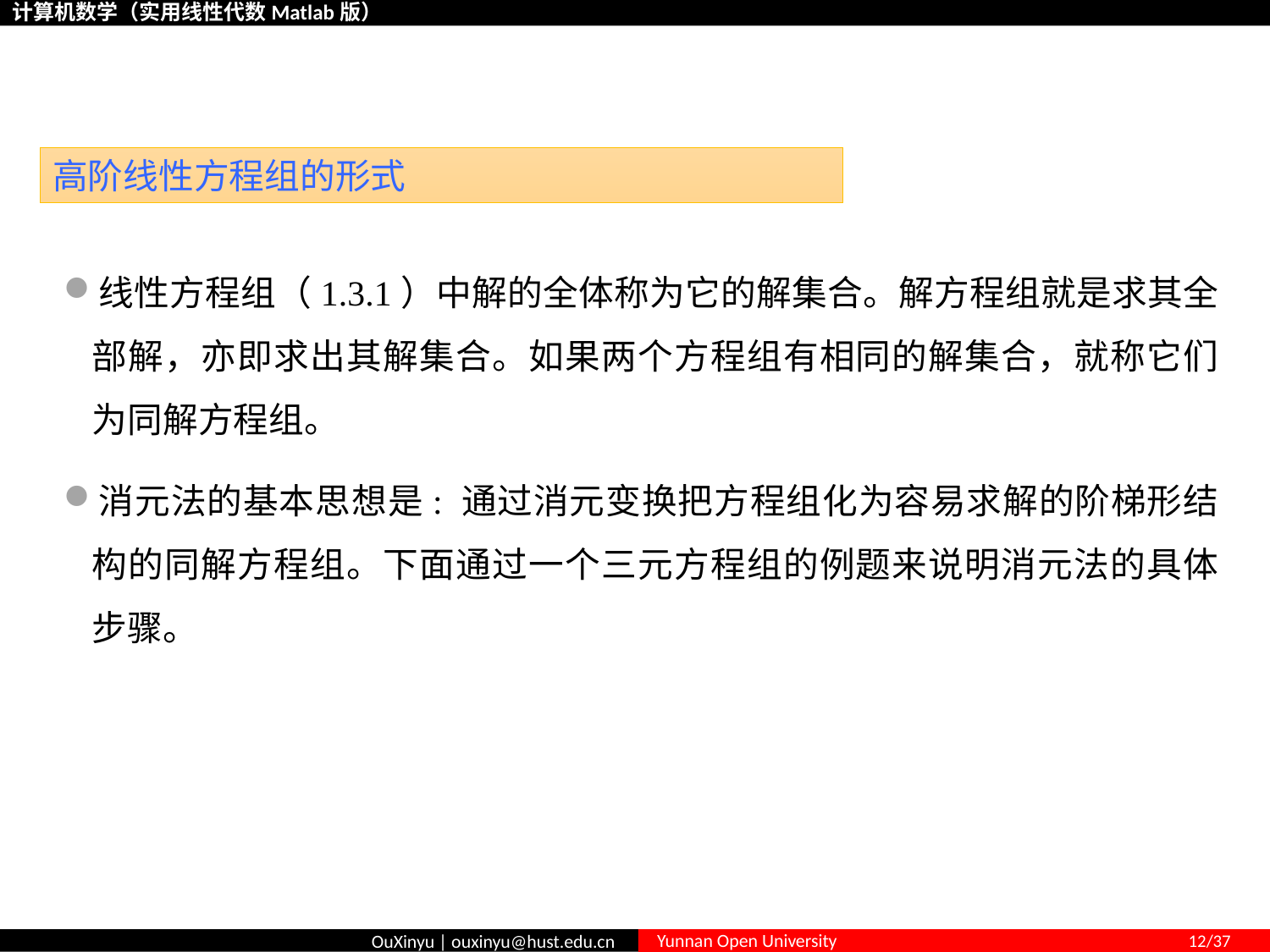

# 1.3  高斯消元法与阶梯形方程组
高阶线性方程组的形式
线性方程组（1.3.1）中解的全体称为它的解集合。解方程组就是求其全部解，亦即求出其解集合。如果两个方程组有相同的解集合，就称它们为同解方程组。
消元法的基本思想是: 通过消元变换把方程组化为容易求解的阶梯形结构的同解方程组。下面通过一个三元方程组的例题来说明消元法的具体步骤。